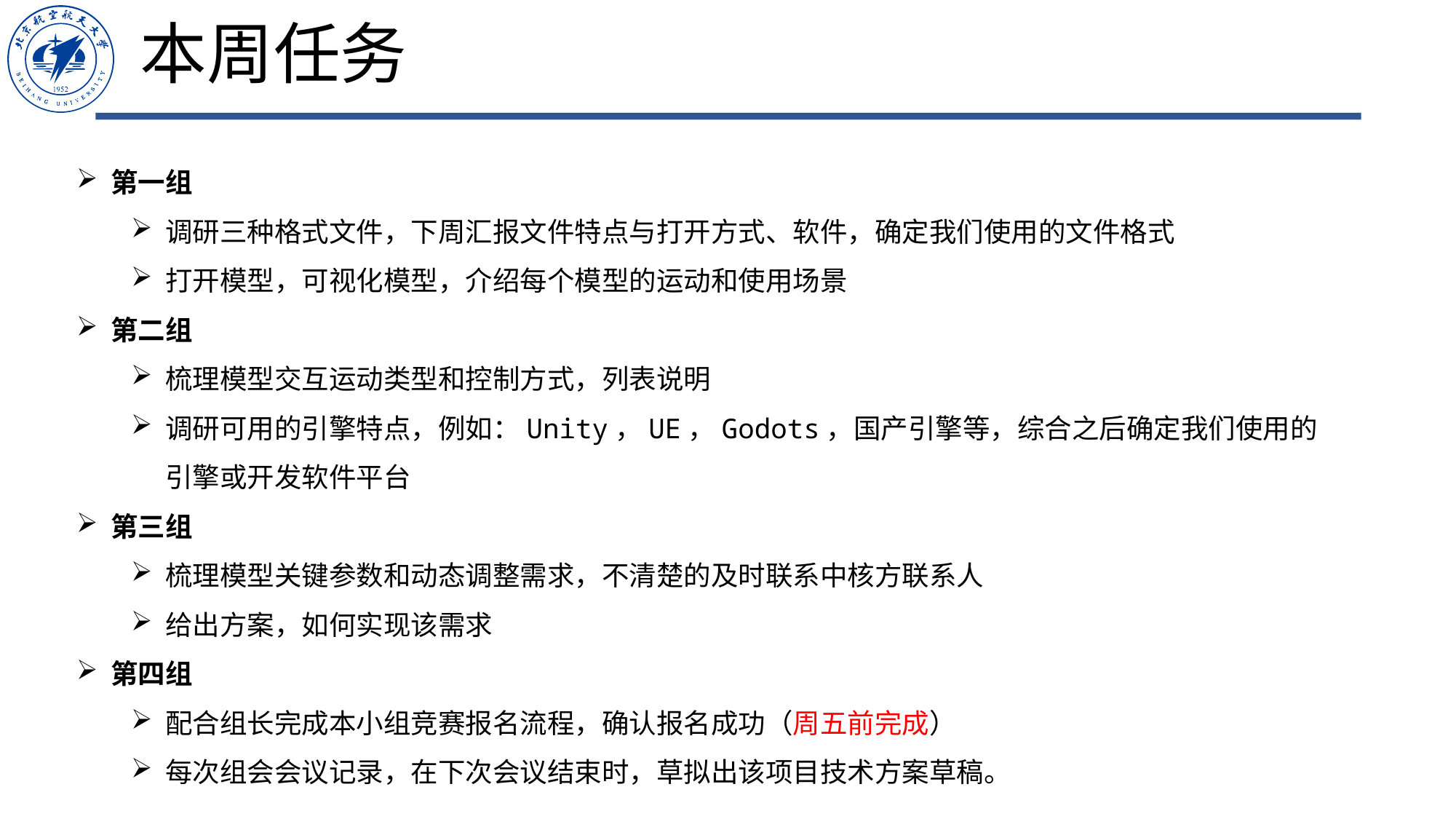

# 本周任务
第一组
调研三种格式文件，下周汇报文件特点与打开方式、软件，确定我们使用的文件格式
打开模型，可视化模型，介绍每个模型的运动和使用场景
第二组
梳理模型交互运动类型和控制方式，列表说明
调研可用的引擎特点，例如：Unity，UE，Godots，国产引擎等，综合之后确定我们使用的引擎或开发软件平台
第三组
梳理模型关键参数和动态调整需求，不清楚的及时联系中核方联系人
给出方案，如何实现该需求
第四组
配合组长完成本小组竞赛报名流程，确认报名成功（周五前完成）
每次组会会议记录，在下次会议结束时，草拟出该项目技术方案草稿。